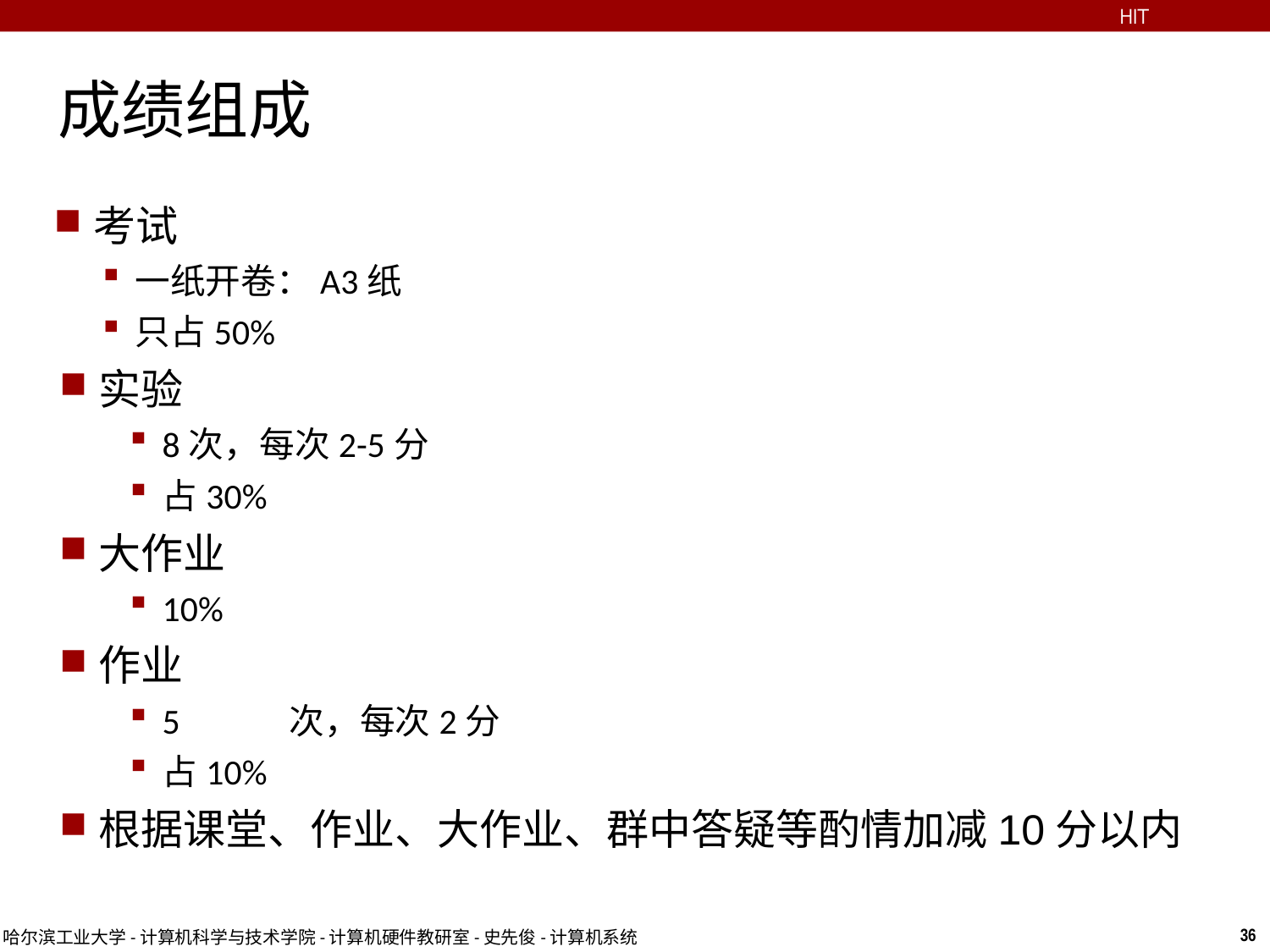

HIT
# 成绩组成
考试
一纸开卷：A3纸
只占50%
实验
8次，每次2-5分
占30%
大作业
10%
作业
5	次，每次2分
占10%
根据课堂、作业、大作业、群中答疑等酌情加减10分以内